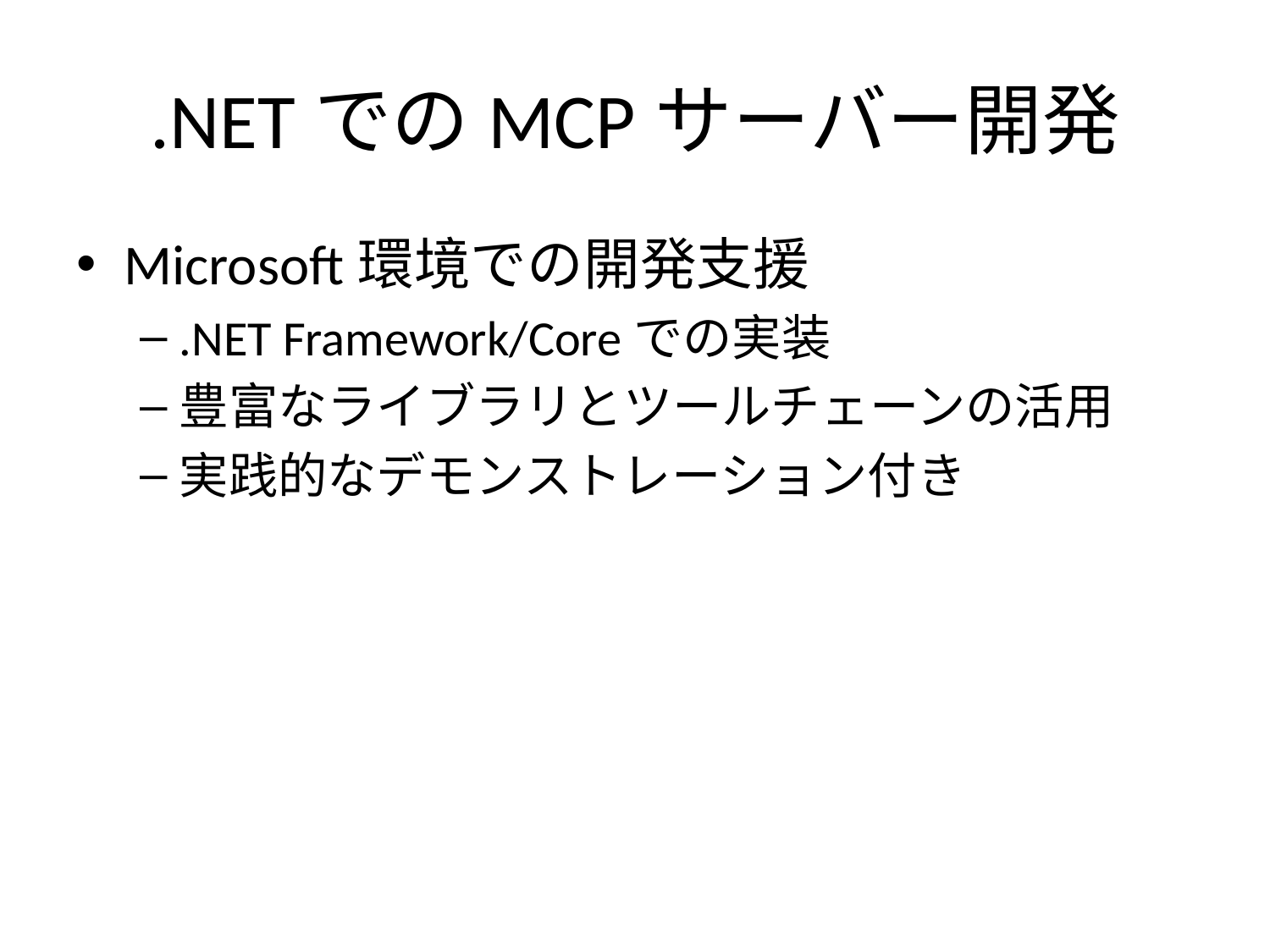

# .NETでのMCPサーバー開発
Microsoft環境での開発支援
.NET Framework/Coreでの実装
豊富なライブラリとツールチェーンの活用
実践的なデモンストレーション付き